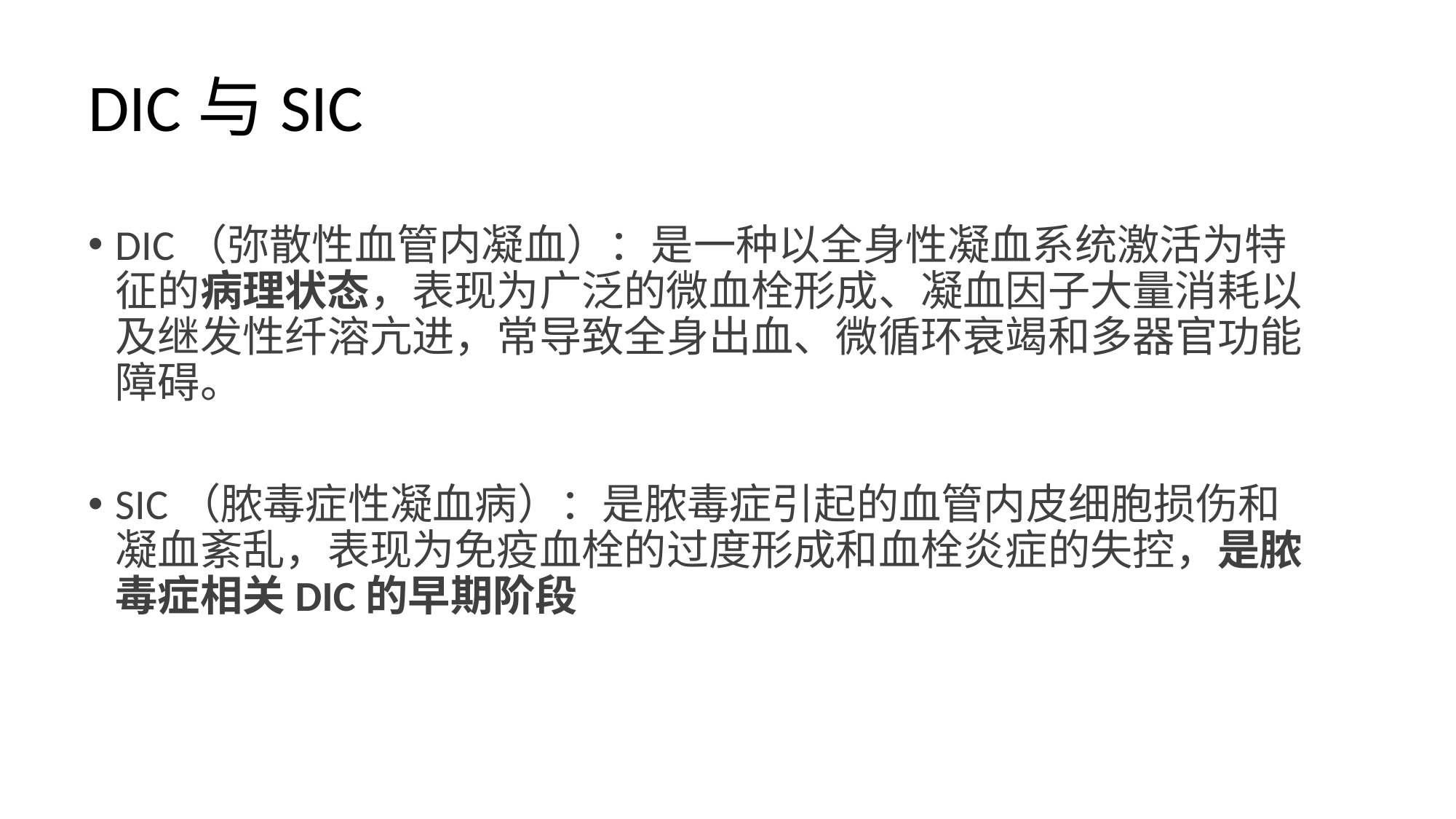

# DIC与SIC
DIC（弥散性血管内凝血）：是一种以全身性凝血系统激活为特征的病理状态，表现为广泛的微血栓形成、凝血因子大量消耗以及继发性纤溶亢进，常导致全身出血、微循环衰竭和多器官功能障碍。

SIC（脓毒症性凝血病）：是脓毒症引起的血管内皮细胞损伤和凝血紊乱，表现为免疫血栓的过度形成和血栓炎症的失控，是脓毒症相关DIC的早期阶段